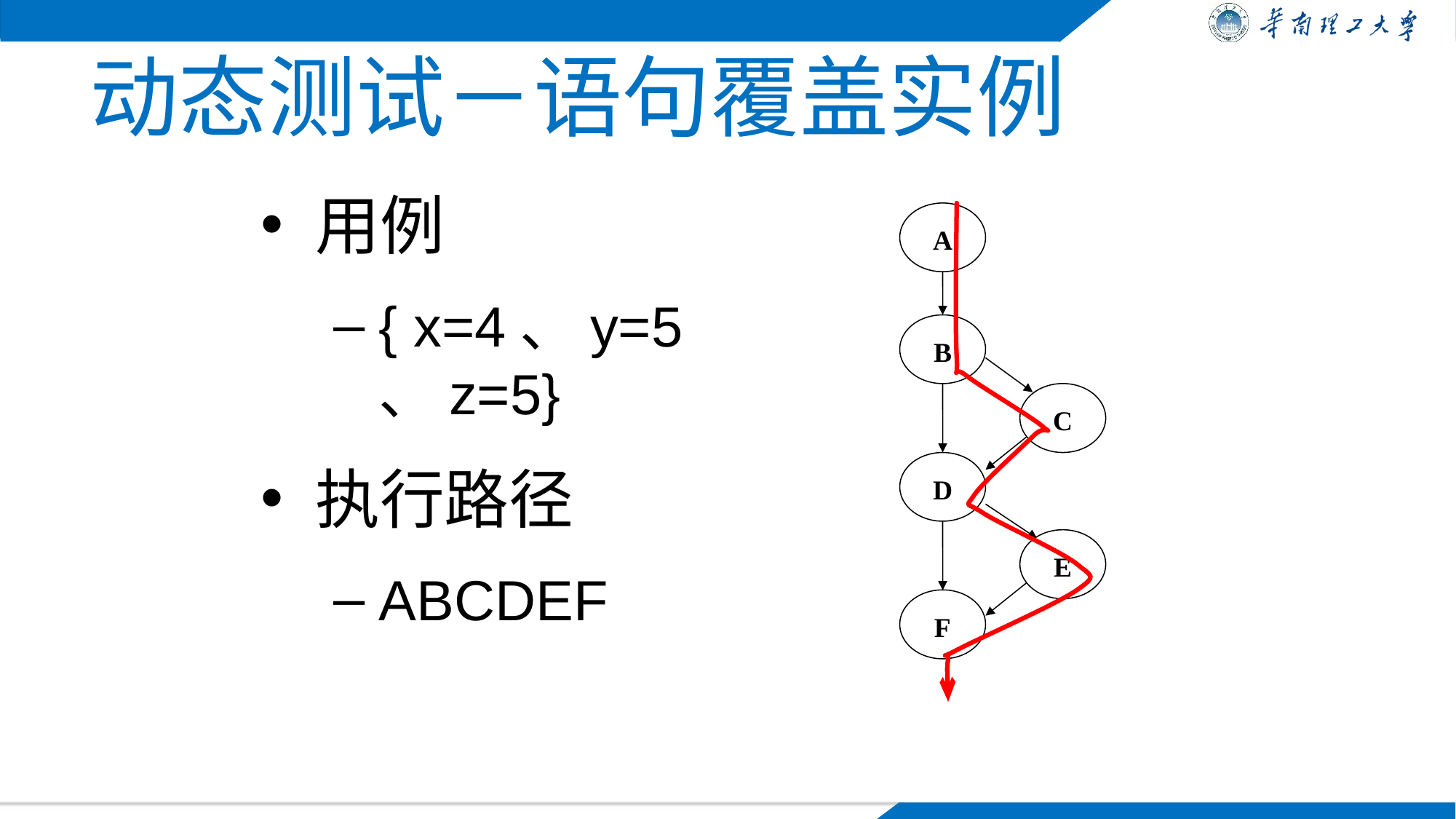

# 动态测试－语句覆盖实例
用例
{ x=4、y=5、z=5}
执行路径
ABCDEF
A

B

C

D

E

F
11